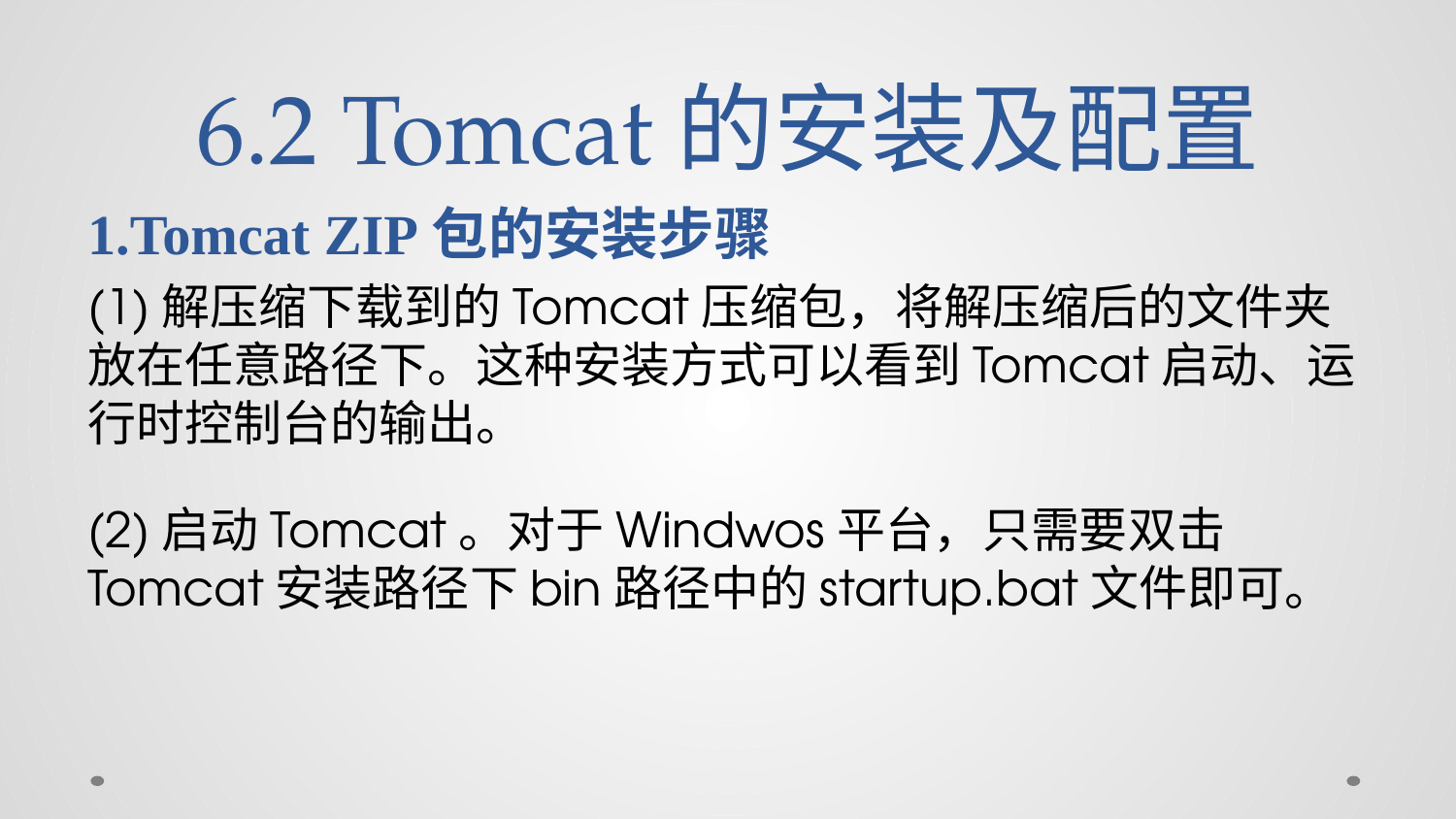

# 6.2 Tomcat的安装及配置
1.Tomcat ZIP包的安装步骤
(1)解压缩下载到的Tomcat压缩包，将解压缩后的文件夹放在任意路径下。这种安装方式可以看到Tomcat启动、运行时控制台的输出。
(2)启动Tomcat。对于Windwos平台，只需要双击Tomcat安装路径下bin路径中的startup.bat文件即可。